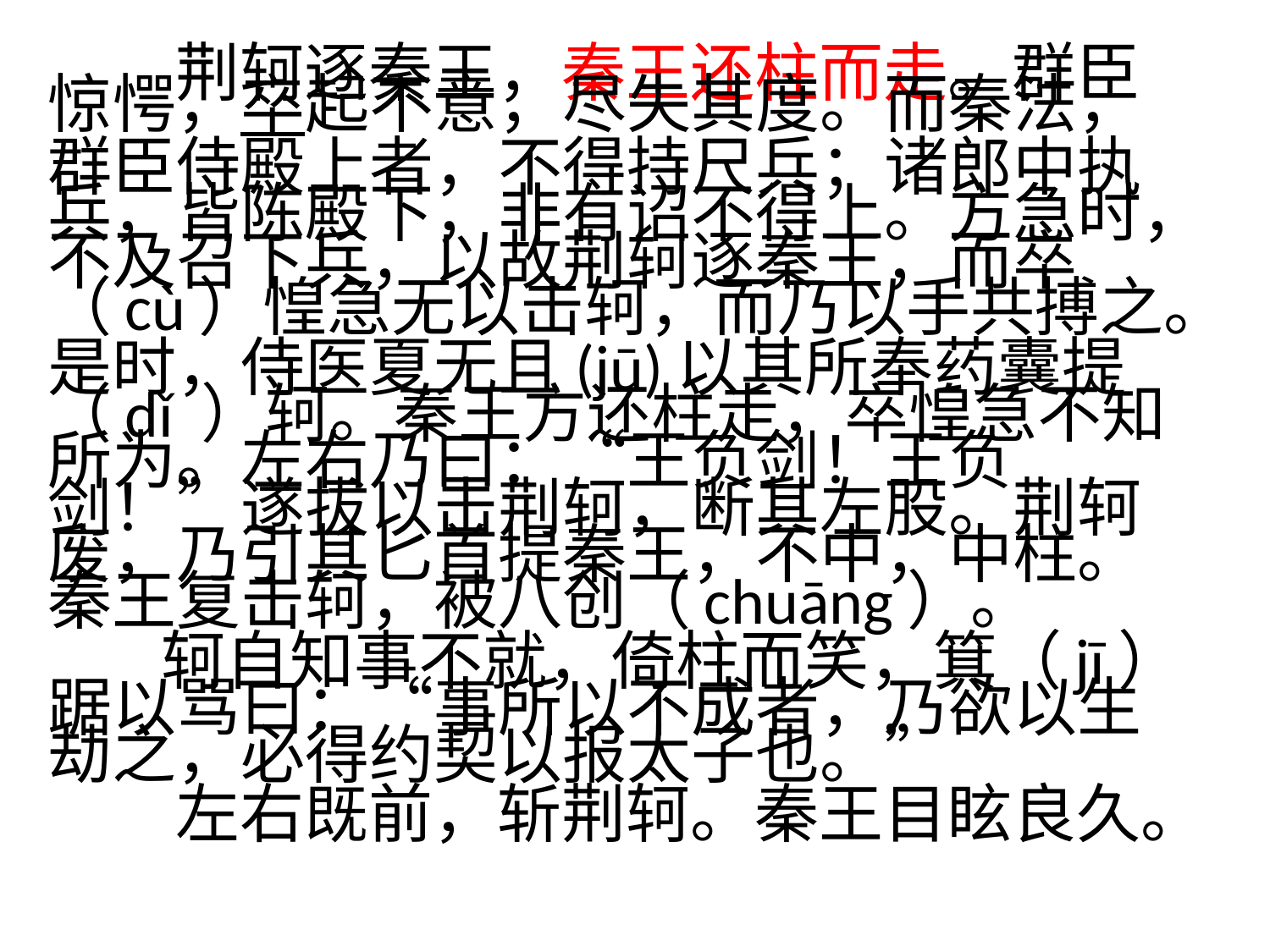

荆轲逐秦王，秦王还柱而走。群臣惊愕，卒起不意，尽失其度。而秦法，群臣侍殿上者，不得持尺兵；诸郎中执兵，皆陈殿下，非有诏不得上。方急时，不及召下兵，以故荆轲逐秦王，而卒（cù）惶急无以击轲，而乃以手共搏之。
是时，侍医夏无且(jū)以其所奉药囊提（dǐ ）轲。秦王方还柱走，卒惶急不知所为。左右乃曰：“王负剑！王负剑！”遂拔以击荆轲，断其左股。荆轲废，乃引其匕首提秦王，不中，中柱。秦王复击轲，被八创（chuāng）。
       轲自知事不就，倚柱而笑，箕（jī）踞以骂曰：“事所以不成者，乃欲以生劫之，必得约契以报太子也。”
        左右既前，斩荆轲。秦王目眩良久。